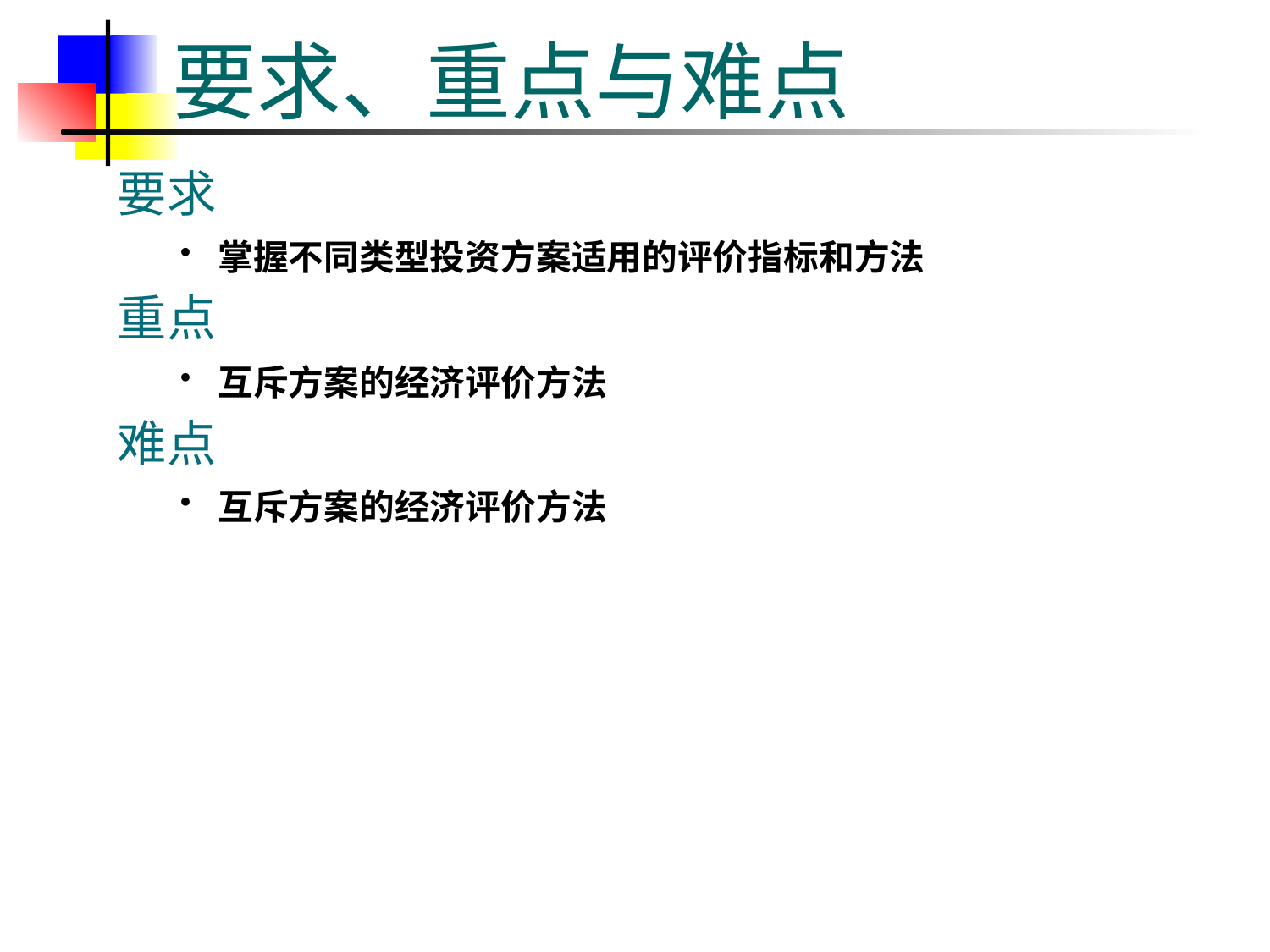

# 要求、重点与难点
要求
掌握不同类型投资方案适用的评价指标和方法
重点
互斥方案的经济评价方法
难点
互斥方案的经济评价方法
28